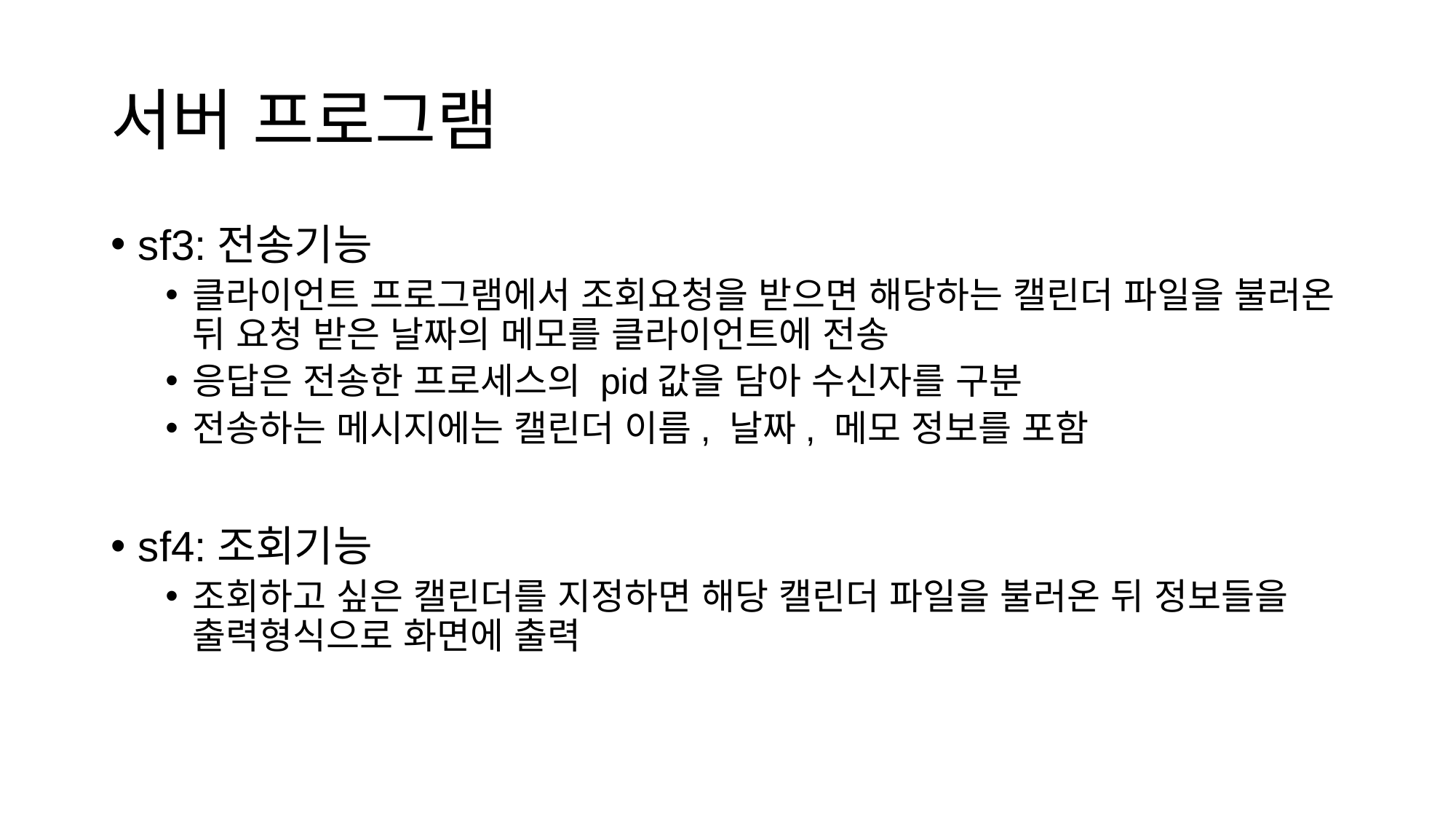

# 서버 프로그램
sf3:전송기능
클라이언트 프로그램에서 조회요청을 받으면 해당하는 캘린더 파일을 불러온 뒤 요청 받은 날짜의 메모를 클라이언트에 전송
응답은 전송한 프로세스의 pid값을 담아 수신자를 구분
전송하는 메시지에는 캘린더 이름, 날짜, 메모 정보를 포함

sf4:조회기능
조회하고 싶은 캘린더를 지정하면 해당 캘린더 파일을 불러온 뒤 정보들을 출력형식으로 화면에 출력